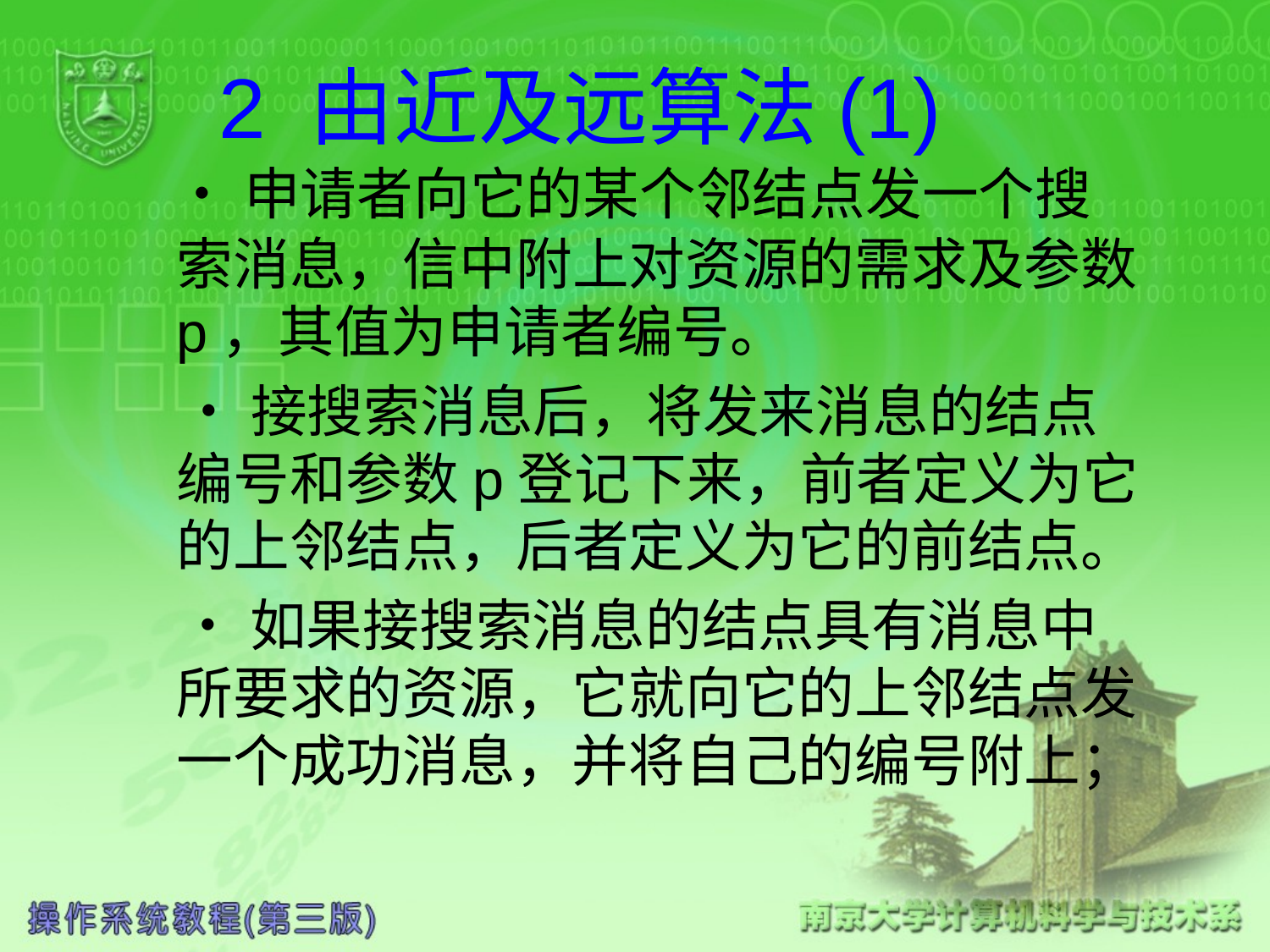

# 2 由近及远算法(1)
   •申请者向它的某个邻结点发一个搜索消息，信中附上对资源的需求及参数p，其值为申请者编号。
    •接搜索消息后，将发来消息的结点编号和参数p登记下来，前者定义为它的上邻结点，后者定义为它的前结点。
    •如果接搜索消息的结点具有消息中所要求的资源，它就向它的上邻结点发一个成功消息，并将自己的编号附上；